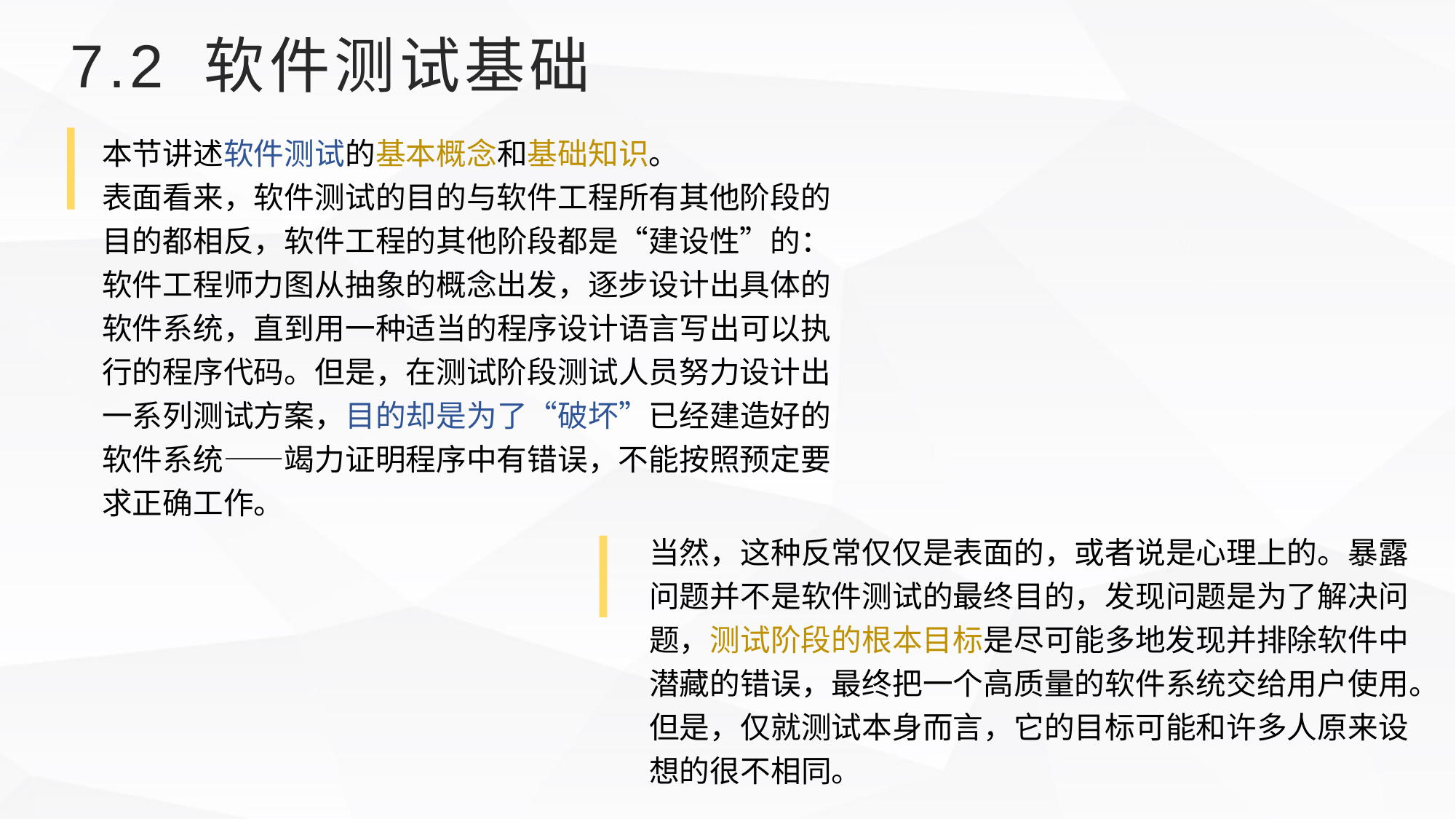

7.2 软件测试基础
本节讲述软件测试的基本概念和基础知识。
表面看来，软件测试的目的与软件工程所有其他阶段的目的都相反，软件工程的其他阶段都是“建设性”的：软件工程师力图从抽象的概念出发，逐步设计出具体的软件系统，直到用一种适当的程序设计语言写出可以执行的程序代码。但是，在测试阶段测试人员努力设计出一系列测试方案，目的却是为了“破坏”已经建造好的软件系统——竭力证明程序中有错误，不能按照预定要求正确工作。

当然，这种反常仅仅是表面的，或者说是心理上的。暴露问题并不是软件测试的最终目的，发现问题是为了解决问题，测试阶段的根本目标是尽可能多地发现并排除软件中潜藏的错误，最终把一个高质量的软件系统交给用户使用。但是，仅就测试本身而言，它的目标可能和许多人原来设想的很不相同。